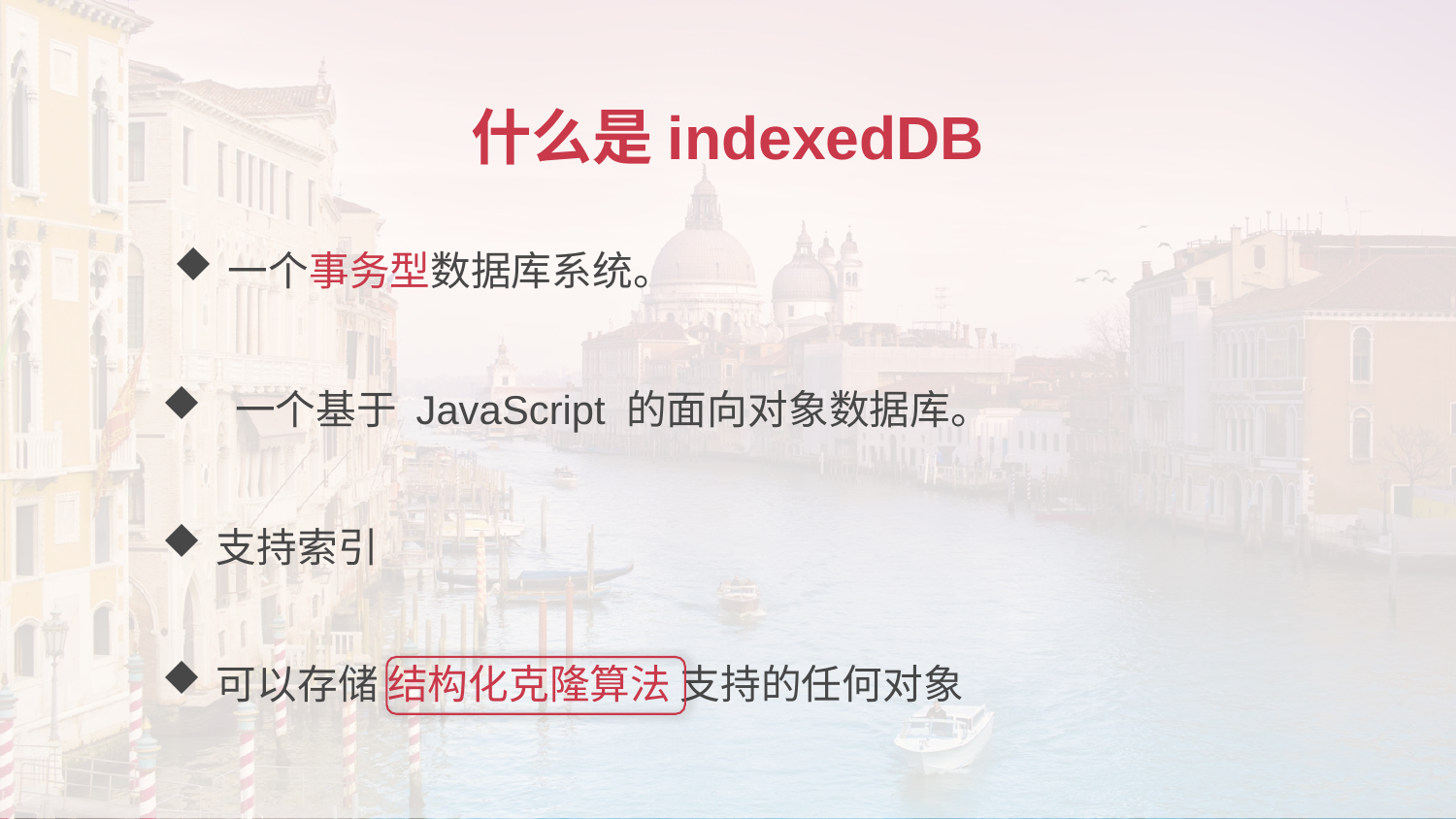

什么是indexedDB
一个事务型数据库系统。
 一个基于 JavaScript 的面向对象数据库。
支持索引
可以存储 结构化克隆算法 支持的任何对象